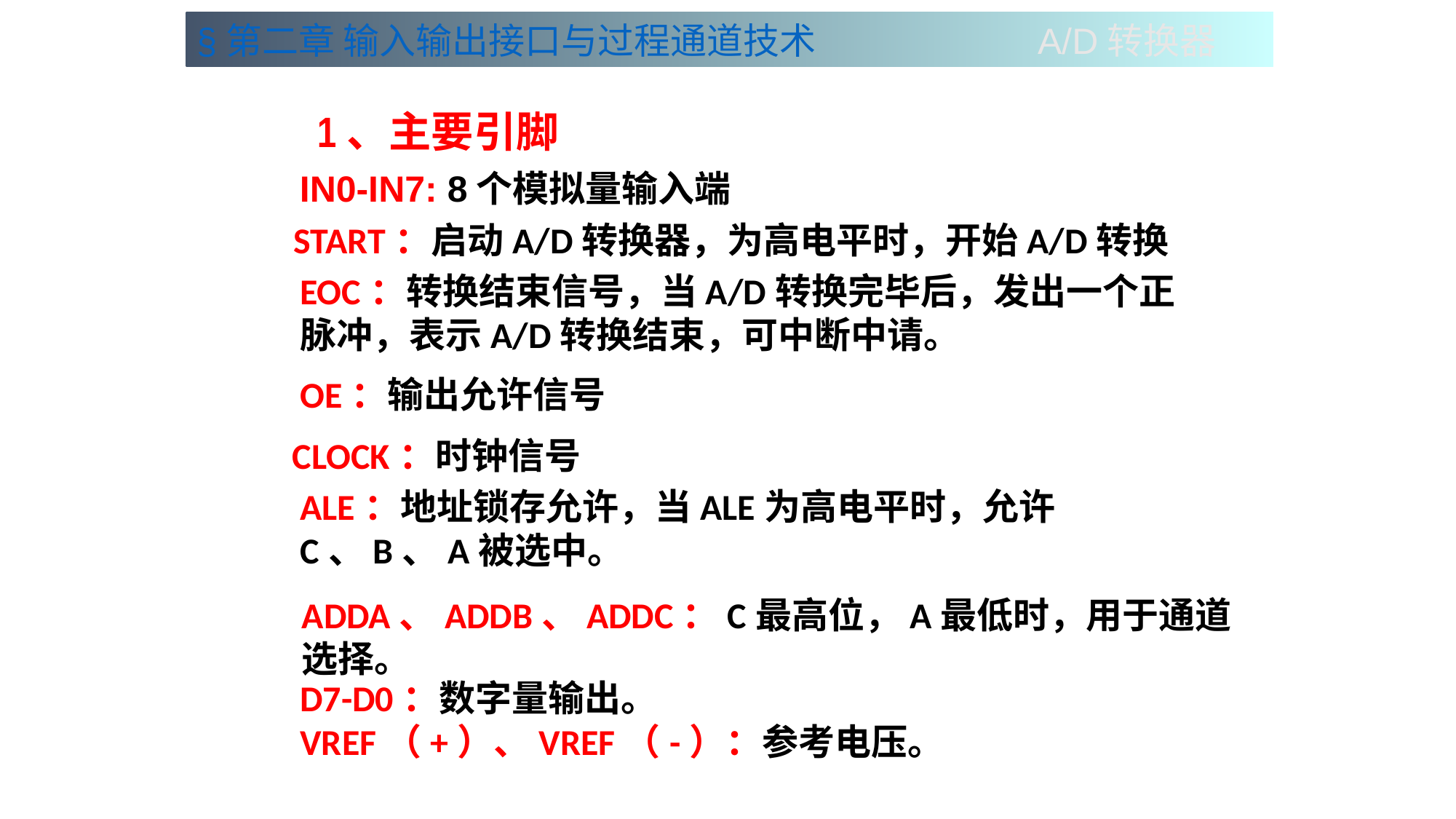

§第二章 输入输出接口与过程通道技术                          A/D转换器
1、主要引脚
 IN0-IN7: 8个模拟量输入端
START：启动A/D转换器，为高电平时，开始A/D转换
EOC：转换结束信号，当A/D转换完毕后，发出一个正脉冲，表示A/D转换结束，可中断中请。
OE：输出允许信号
CLOCK：时钟信号
ALE：地址锁存允许，当ALE为高电平时，允许C、B、A被选中。
ADDA、ADDB、ADDC：C最高位，A最低时，用于通道选择。
D7-D0：数字量输出。
VREF（+）、VREF（-）：参考电压。